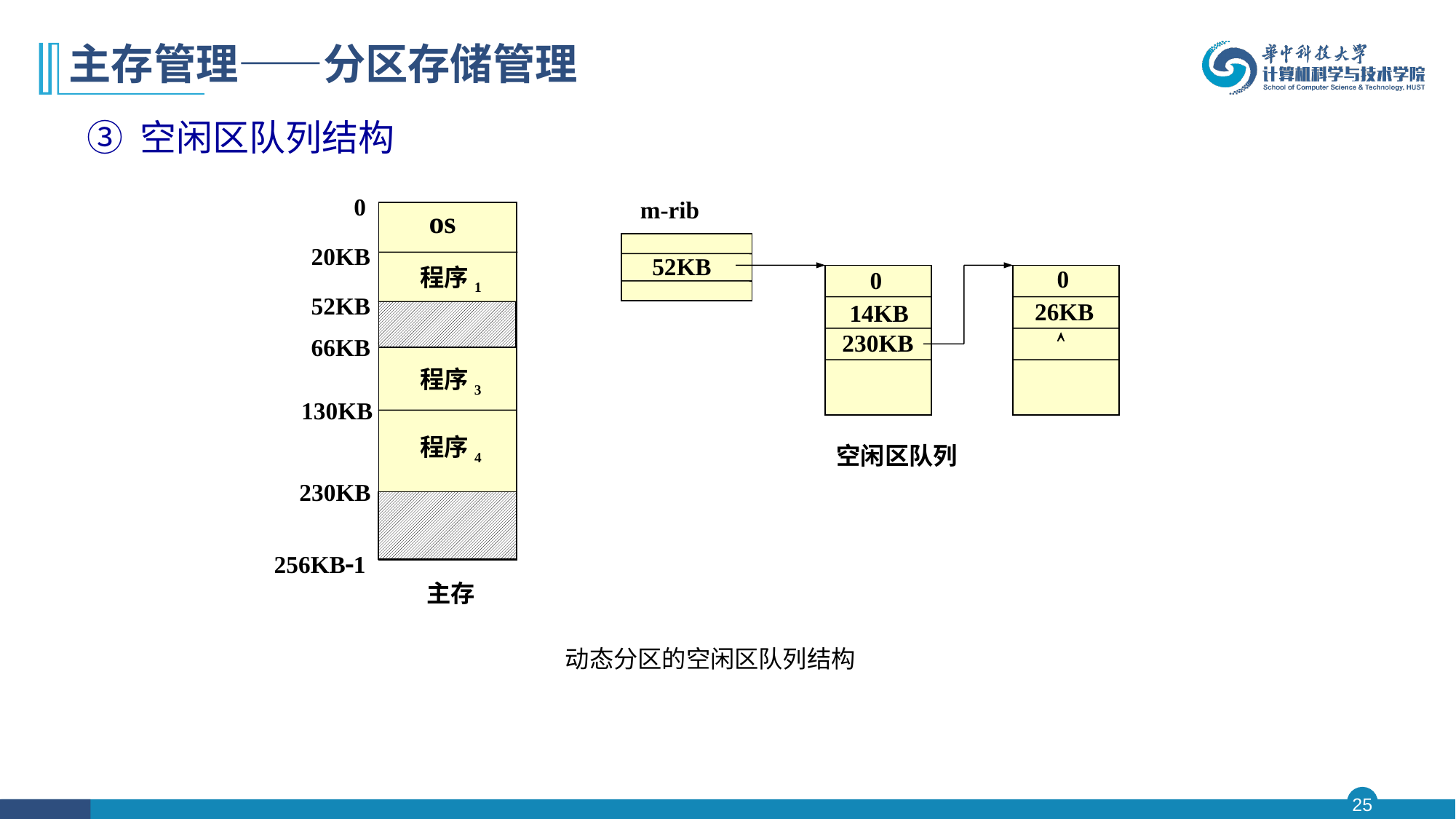

# 主存管理——分区存储管理
③ 空闲区队列结构
  0

os
20KB

程序1
52KB

66KB

程序3
130KB

程序4
230KB

256KB−1
主存
m-rib

52KB

0
0

26KB
14KB
230KB
∧

空闲区队列
动态分区的空闲区队列结构